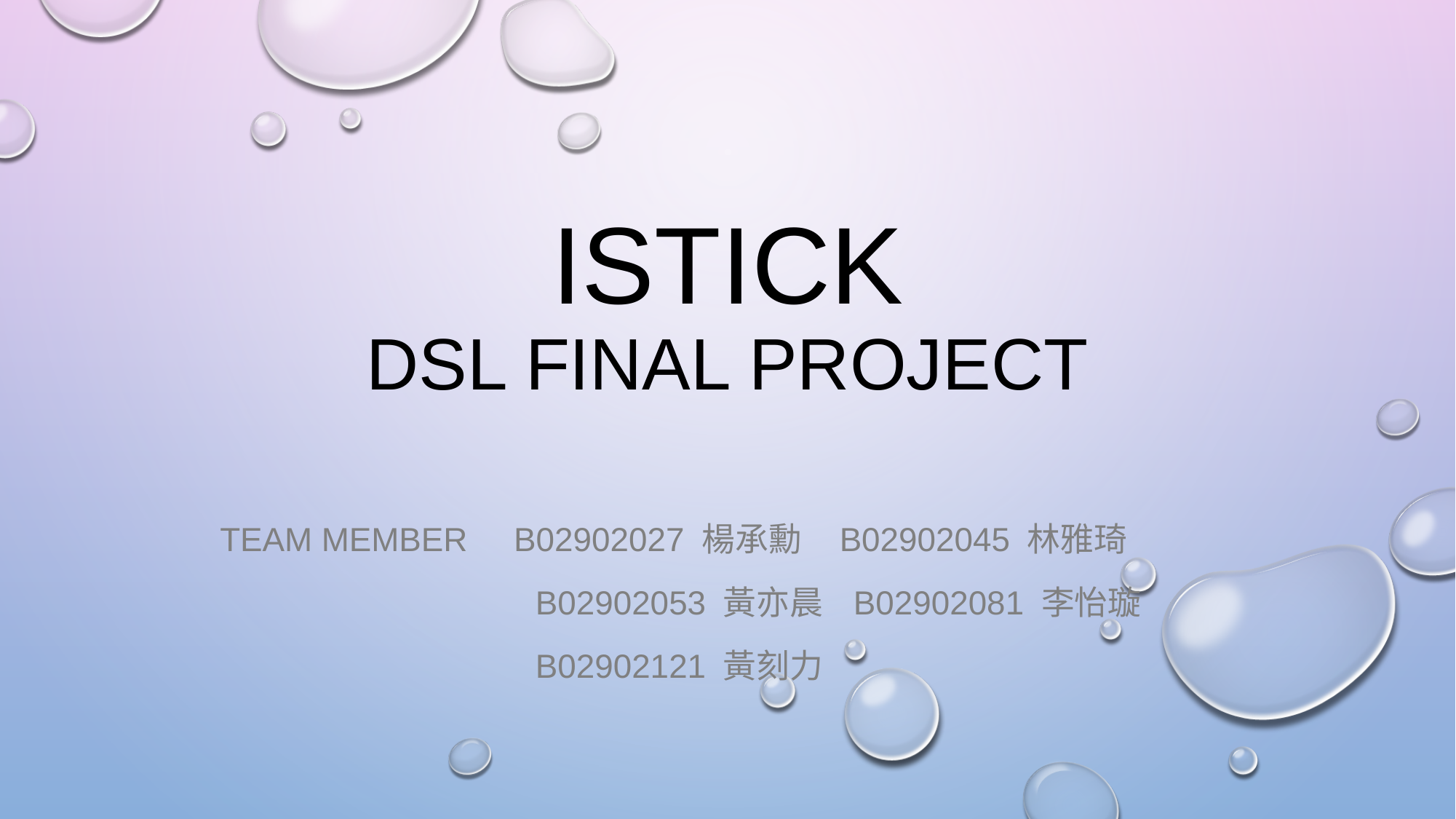

# istick dsl Final project
Team Member     B02902027 楊承勳    B02902045 林雅琦
                                  B02902053 黃亦晨   B02902081 李怡璇
                                  B02902121 黃刻力